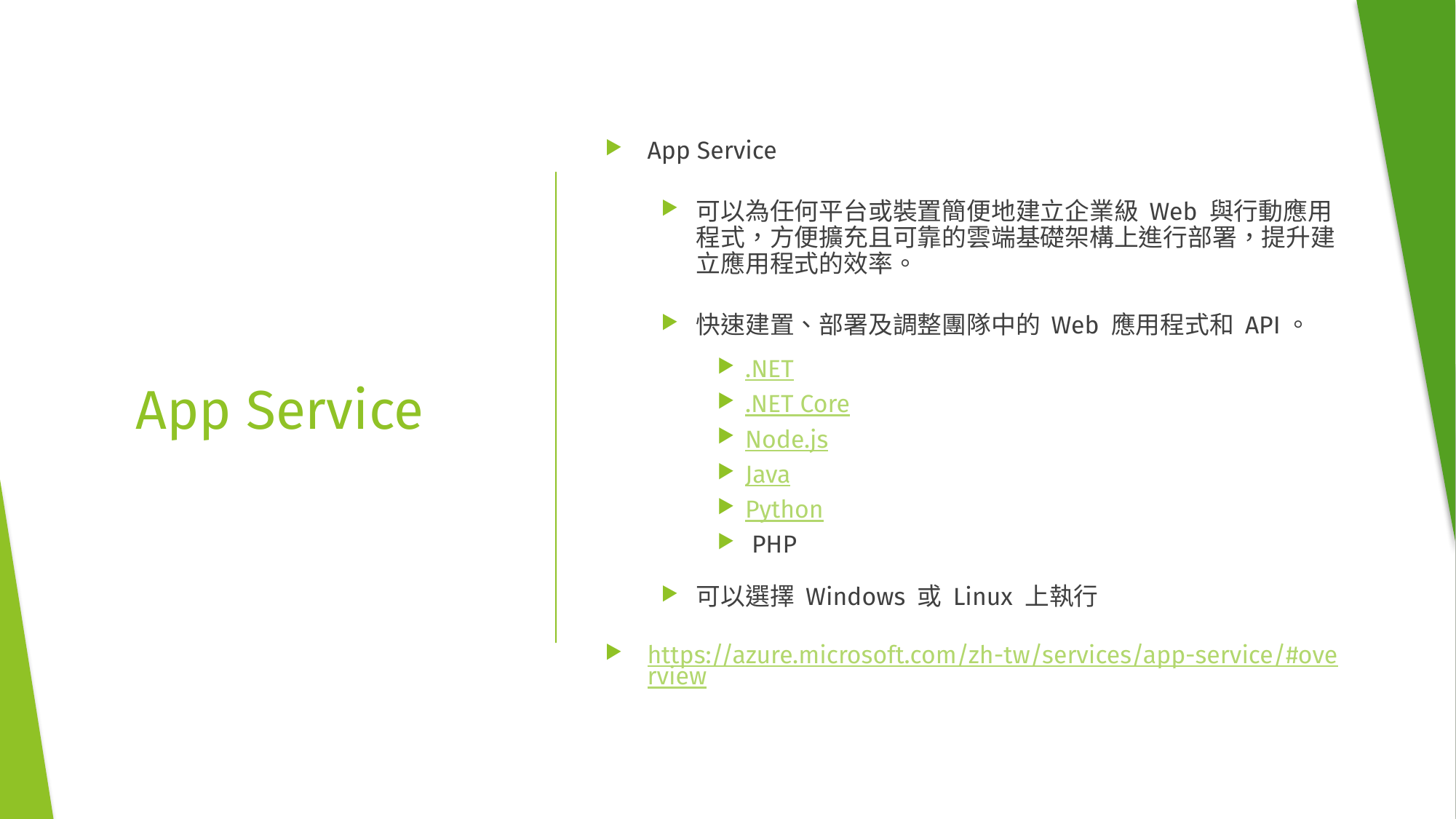

App Service
可以為任何平台或裝置簡便地建立企業級 Web 與行動應用程式，方便擴充且可靠的雲端基礎架構上進行部署，提升建立應用程式的效率。
快速建置、部署及調整團隊中的 Web 應用程式和 API。
.NET
.NET Core
Node.js
Java
Python
 PHP
可以選擇 Windows 或 Linux 上執行
https://azure.microsoft.com/zh-tw/services/app-service/#overview

# App Service